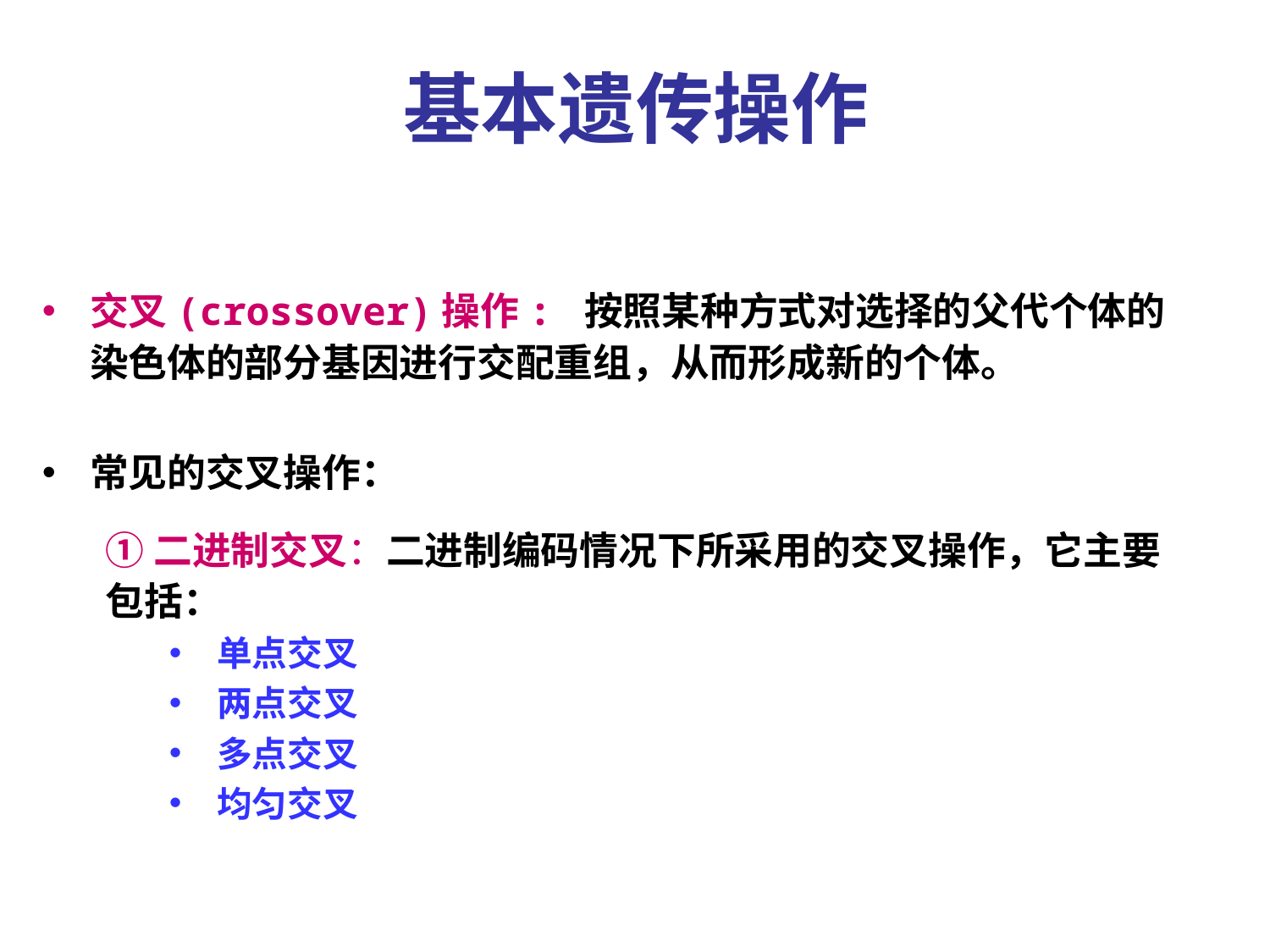

基本遗传操作
交叉(crossover)操作: 按照某种方式对选择的父代个体的染色体的部分基因进行交配重组，从而形成新的个体。

常见的交叉操作：

①二进制交叉：二进制编码情况下所采用的交叉操作，它主要包括：
单点交叉
两点交叉
多点交叉
均匀交叉